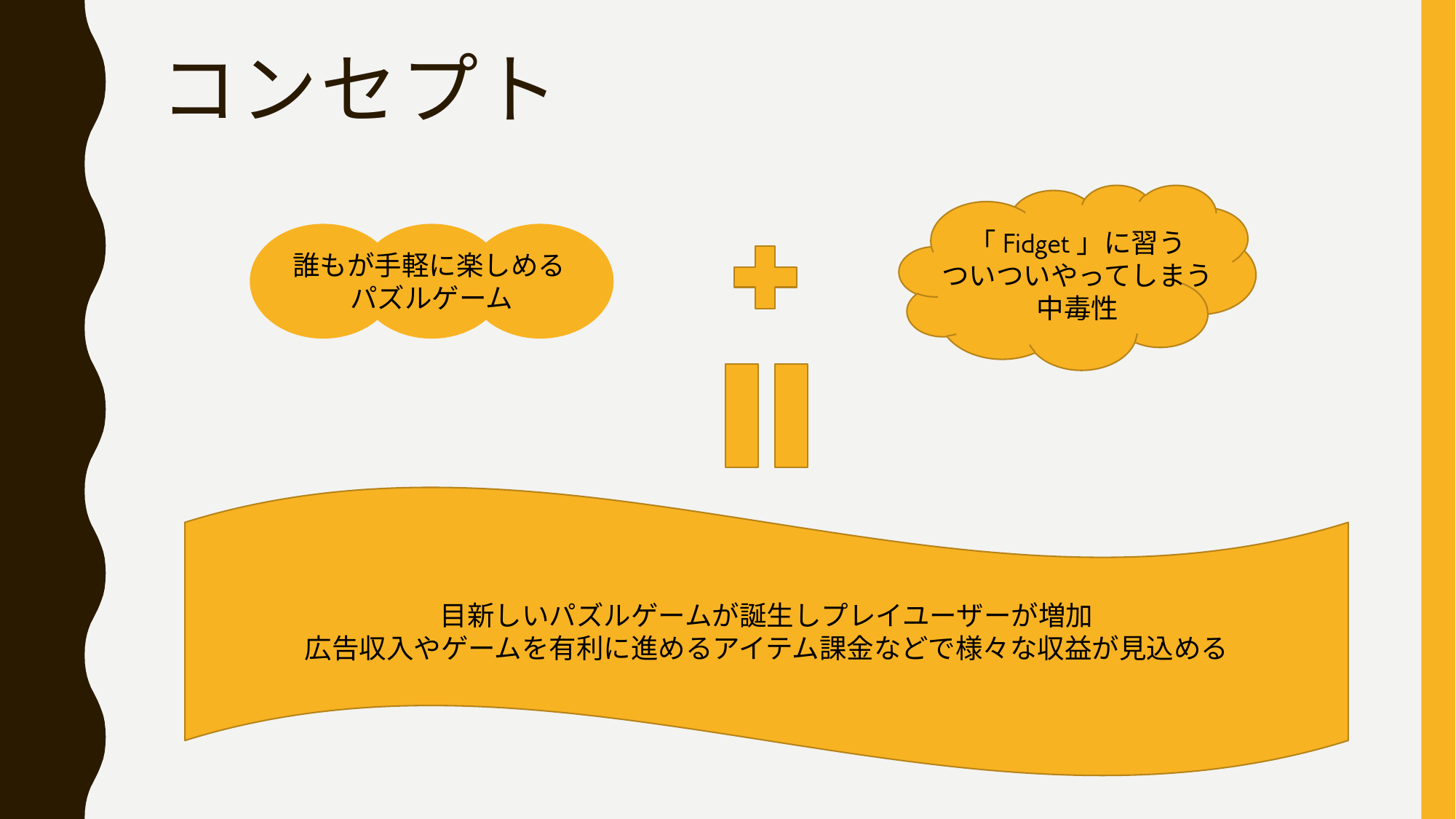

# コンセプト

「Fidget」に習う
ついついやってしまう
中毒性

誰もが手軽に楽しめる
パズルゲーム

目新しいパズルゲームが誕生しプレイユーザーが増加
広告収入やゲームを有利に進めるアイテム課金などで様々な収益が見込める